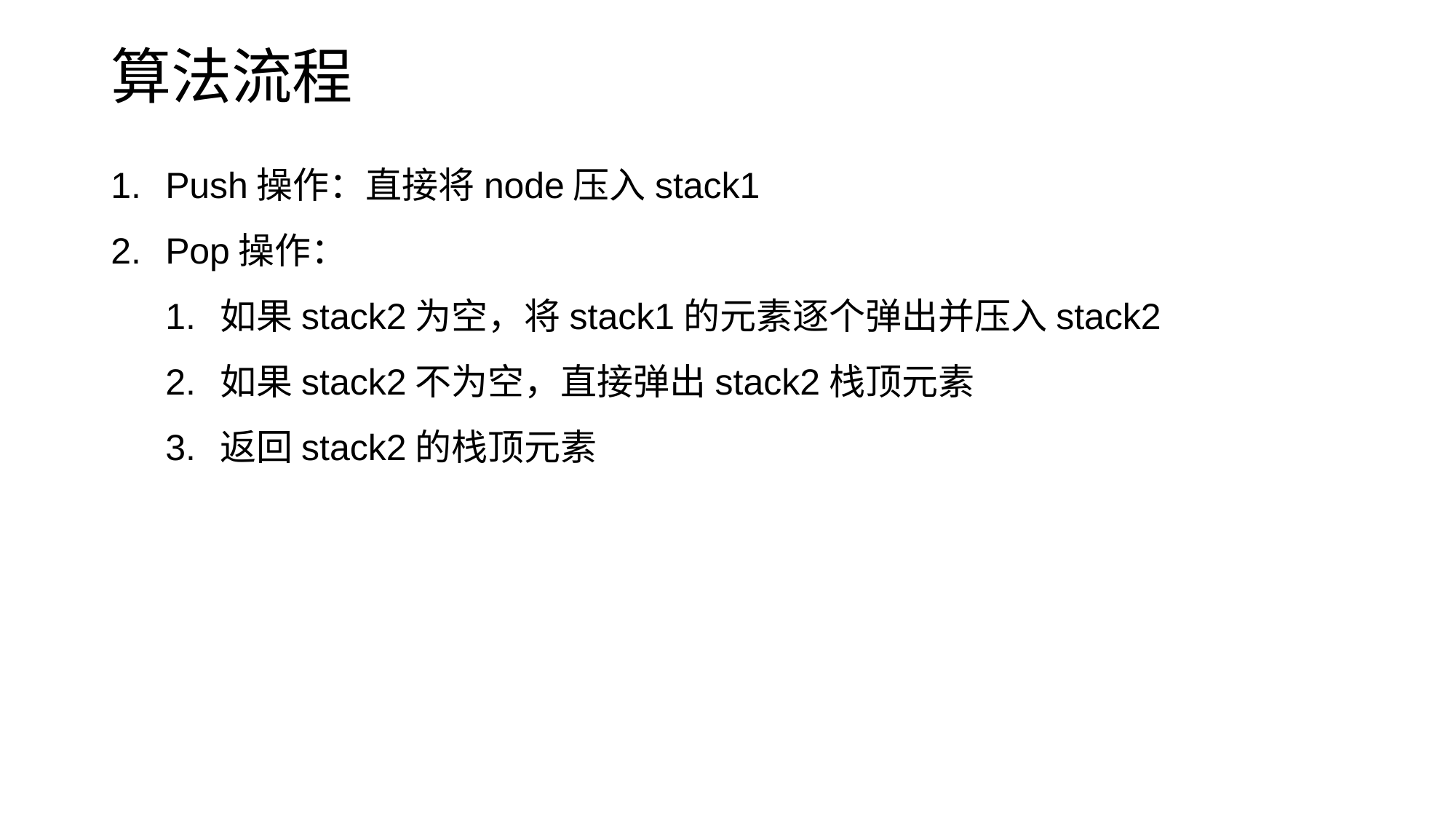

# 算法流程
Push操作：直接将node压入stack1
Pop操作：
如果stack2为空，将stack1的元素逐个弹出并压入stack2
如果stack2不为空，直接弹出stack2栈顶元素
返回stack2的栈顶元素